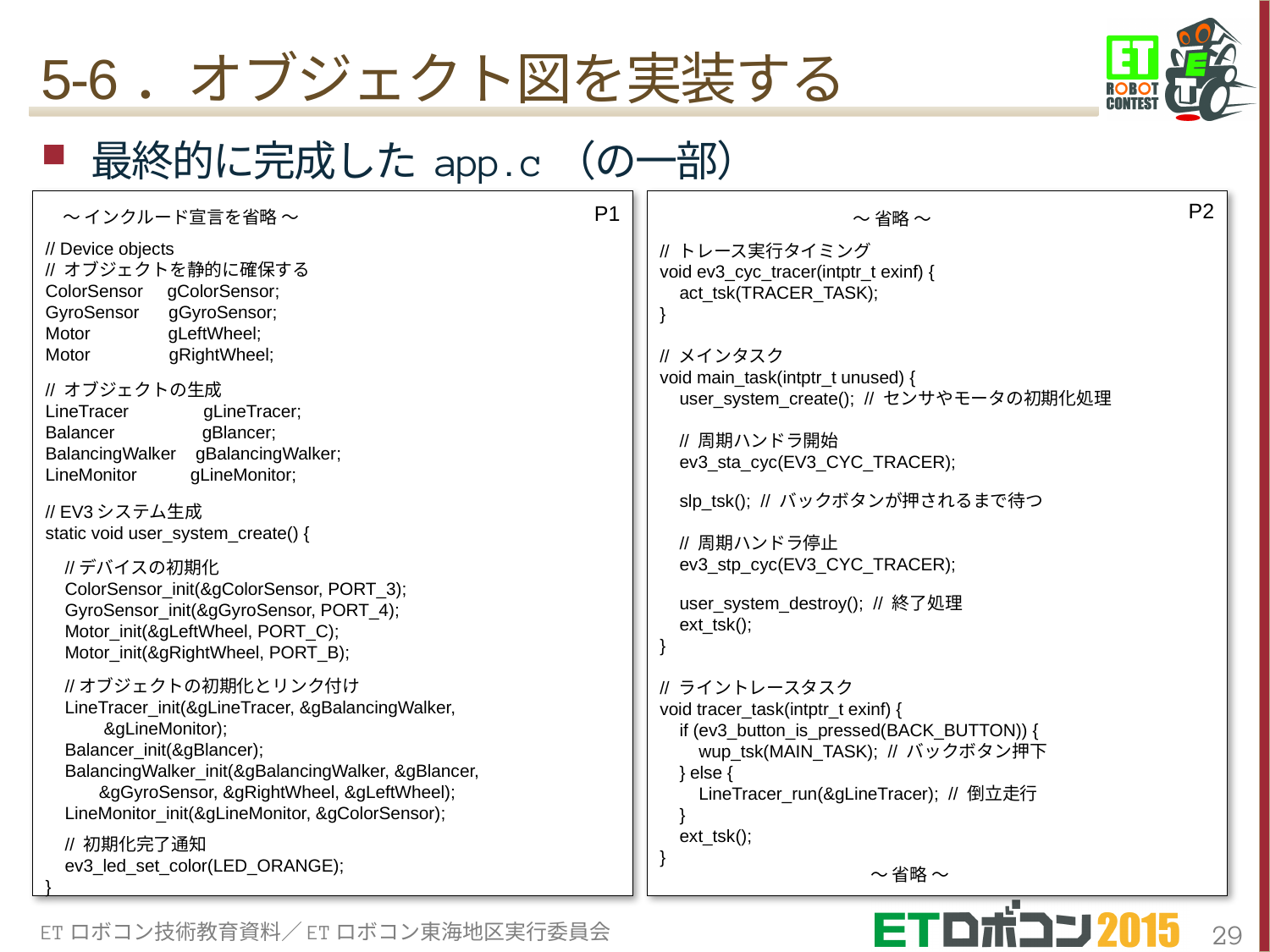

# 5-6．オブジェクト図を実装する
最終的に完成した app.c（の一部）

　～ インクルード宣言を省略 ～
// Device objects
// オブジェクトを静的に確保する
ColorSensor     gColorSensor;
GyroSensor      gGyroSensor;
Motor         　  gLeftWheel;
Motor          　 gRightWheel;

// オブジェクトの生成
LineTracer          　gLineTracer;
Balancer           　  gBlancer;
BalancingWalker    gBalancingWalker;
LineMonitor           gLineMonitor;

// EV3システム生成
static void user_system_create() {

    //デバイスの初期化
    ColorSensor_init(&gColorSensor, PORT_3);
    GyroSensor_init(&gGyroSensor, PORT_4);
    Motor_init(&gLeftWheel, PORT_C);
    Motor_init(&gRightWheel, PORT_B);

    //オブジェクトの初期化とリンク付け
    LineTracer_init(&gLineTracer, &gBalancingWalker,
            &gLineMonitor);
    Balancer_init(&gBlancer);
    BalancingWalker_init(&gBalancingWalker, &gBlancer,
           &gGyroSensor, &gRightWheel, &gLeftWheel);
    LineMonitor_init(&gLineMonitor, &gColorSensor);
    // 初期化完了通知
    ev3_led_set_color(LED_ORANGE);
}

　　　　　　　　　　　～ 省略 ～
// トレース実行タイミング
void ev3_cyc_tracer(intptr_t exinf) {
    act_tsk(TRACER_TASK);
}

// メインタスク
void main_task(intptr_t unused) {
    user_system_create();  // センサやモータの初期化処理

    // 周期ハンドラ開始
    ev3_sta_cyc(EV3_CYC_TRACER);

    slp_tsk();  // バックボタンが押されるまで待つ

    // 周期ハンドラ停止
    ev3_stp_cyc(EV3_CYC_TRACER);

    user_system_destroy();  // 終了処理
    ext_tsk();
}

// ライントレースタスク
void tracer_task(intptr_t exinf) {
    if (ev3_button_is_pressed(BACK_BUTTON)) {
        wup_tsk(MAIN_TASK);  // バックボタン押下
    } else {
        LineTracer_run(&gLineTracer);  // 倒立走行
    }
    ext_tsk();
}
　　　　　　　　　　　　～ 省略 ～
P2
P1
ETロボコン技術教育資料／ETロボコン東海地区実行委員会
29